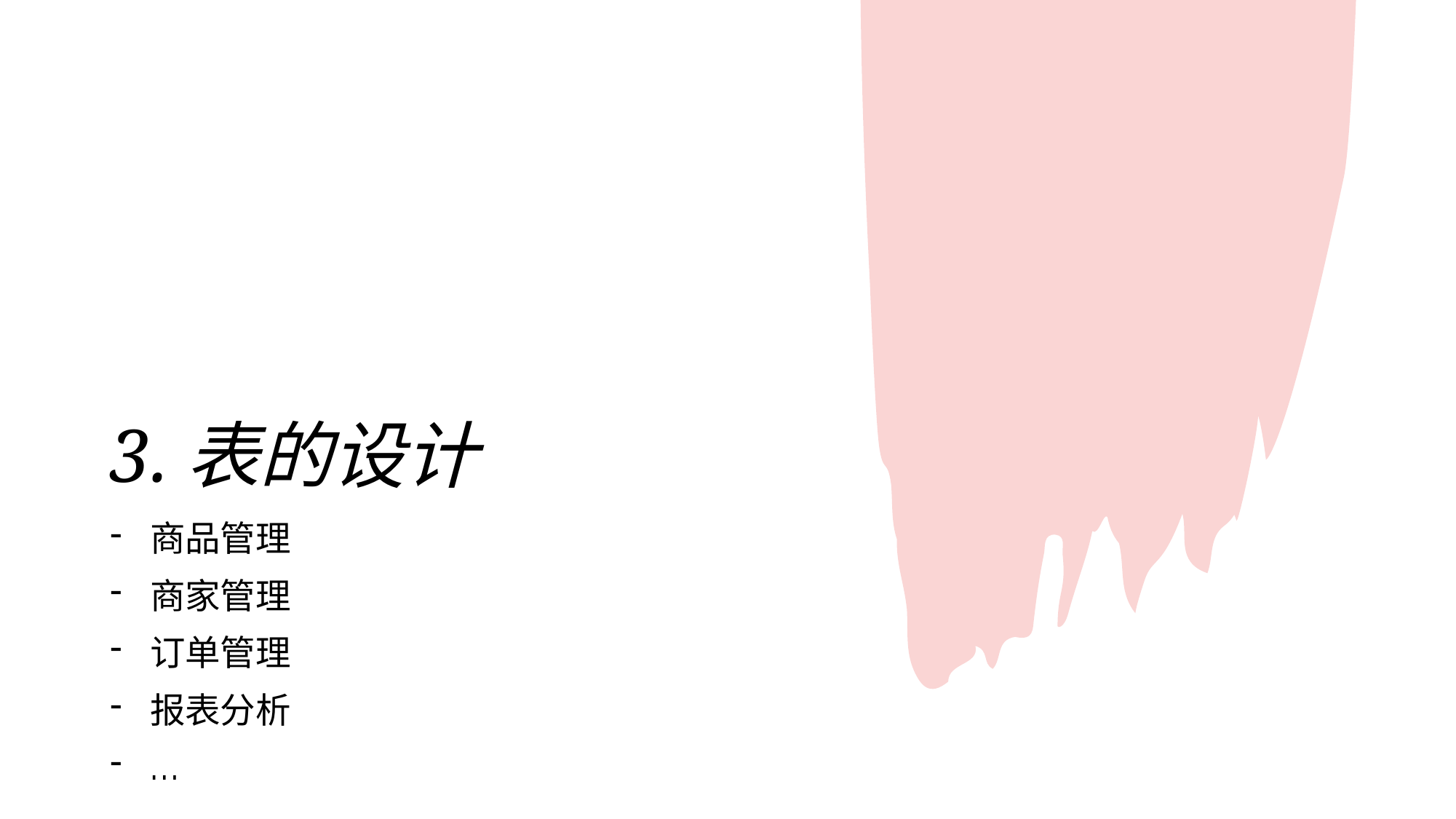

# 3.表的设计
商品管理
商家管理
订单管理
报表分析
…